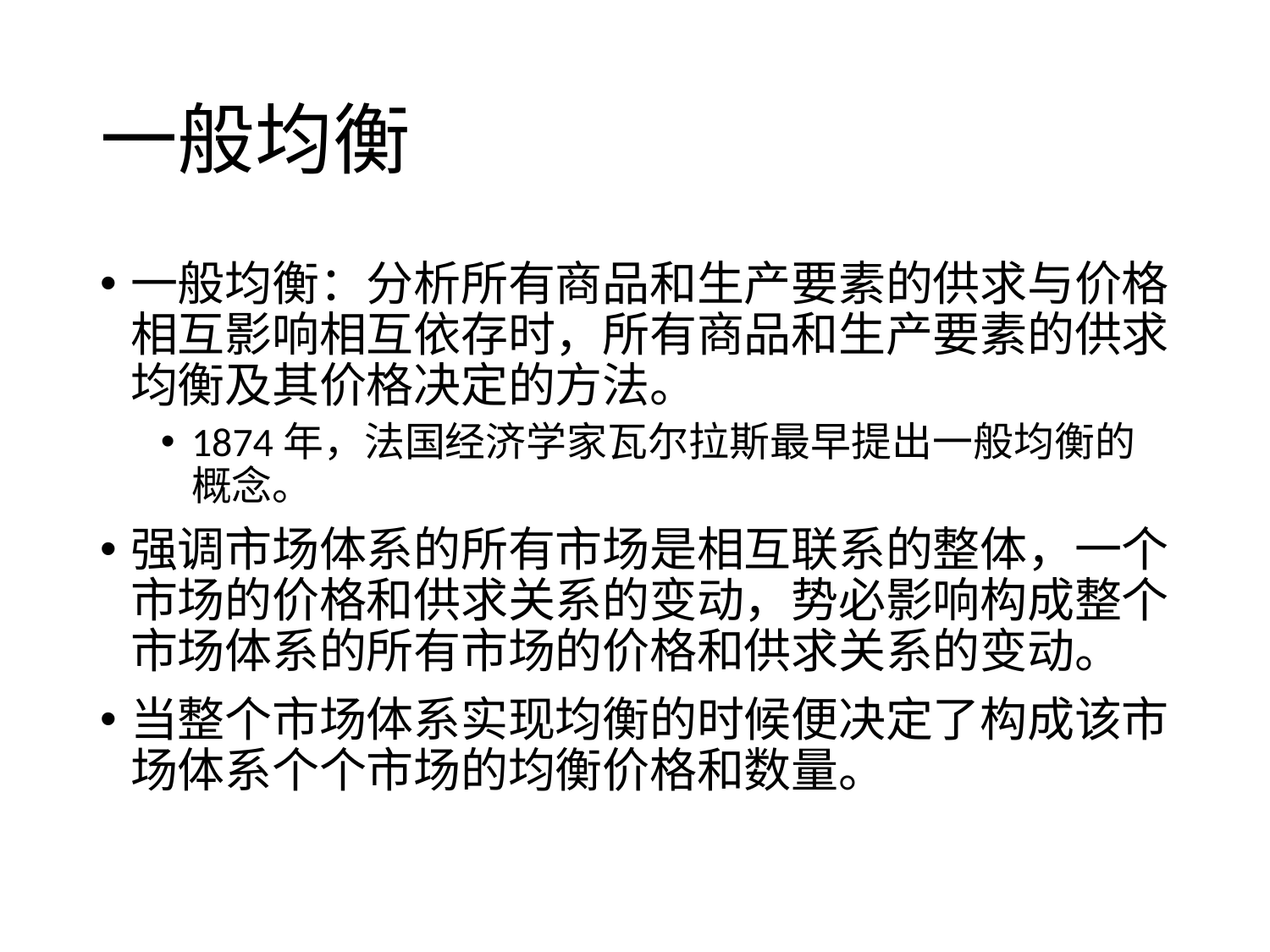

# 一般均衡
一般均衡：分析所有商品和生产要素的供求与价格相互影响相互依存时，所有商品和生产要素的供求均衡及其价格决定的方法。
1874年，法国经济学家瓦尔拉斯最早提出一般均衡的概念。
强调市场体系的所有市场是相互联系的整体，一个市场的价格和供求关系的变动，势必影响构成整个市场体系的所有市场的价格和供求关系的变动。
当整个市场体系实现均衡的时候便决定了构成该市场体系个个市场的均衡价格和数量。